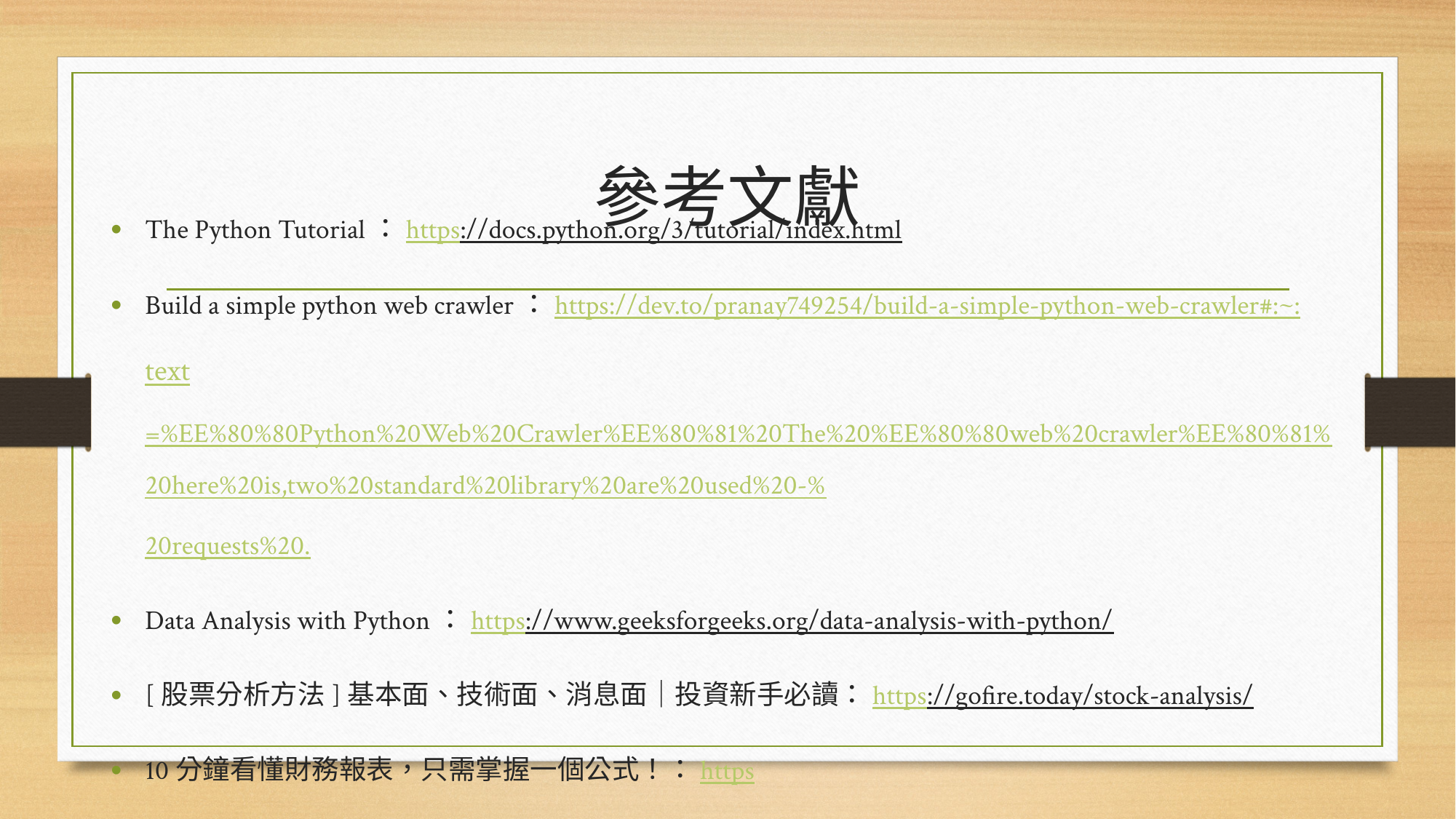

# 參考文獻
The Python Tutorial：https://docs.python.org/3/tutorial/index.html
Build a simple python web crawler：https://dev.to/pranay749254/build-a-simple-python-web-crawler#:~:text=%EE%80%80Python%20Web%20Crawler%EE%80%81%20The%20%EE%80%80web%20crawler%EE%80%81%20here%20is,two%20standard%20library%20are%20used%20-%20requests%20.
Data Analysis with Python：https://www.geeksforgeeks.org/data-analysis-with-python/
[股票分析方法]基本面、技術面、消息面｜投資新手必讀：https://gofire.today/stock-analysis/
10分鐘看懂財務報表，只需掌握一個公式！：https://www.finereport.com/tw/knowledge/finereport/caiwu-baobiao.html